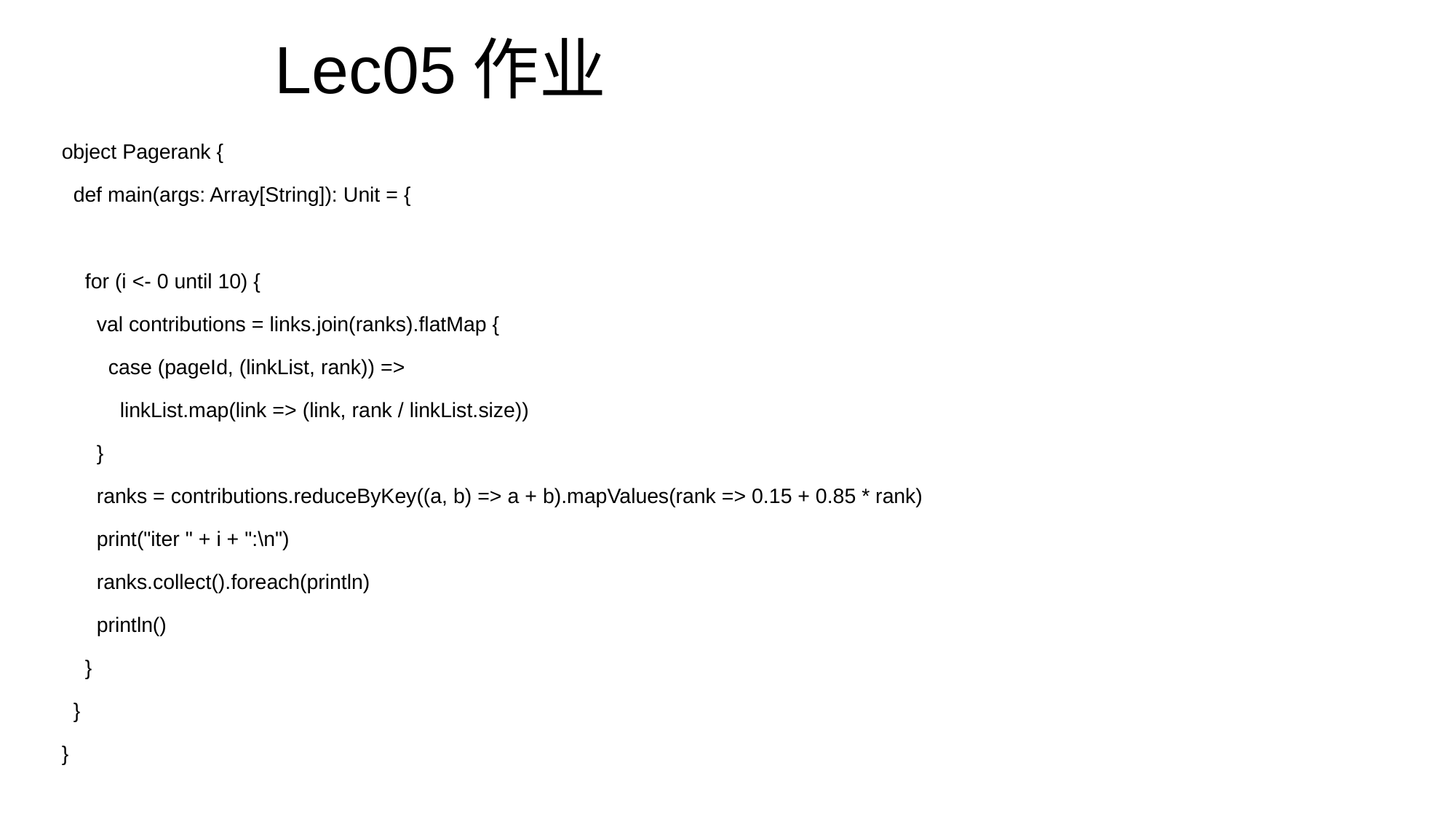

Lec05作业
object Pagerank {
  def main(args: Array[String]): Unit = {

    for (i <- 0 until 10) {
      val contributions = links.join(ranks).flatMap {
        case (pageId, (linkList, rank)) =>
          linkList.map(link => (link, rank / linkList.size))
      }
      ranks = contributions.reduceByKey((a, b) => a + b).mapValues(rank => 0.15 + 0.85 * rank)
      print("iter " + i + ":\n")
      ranks.collect().foreach(println)
      println()
    }
  }
}